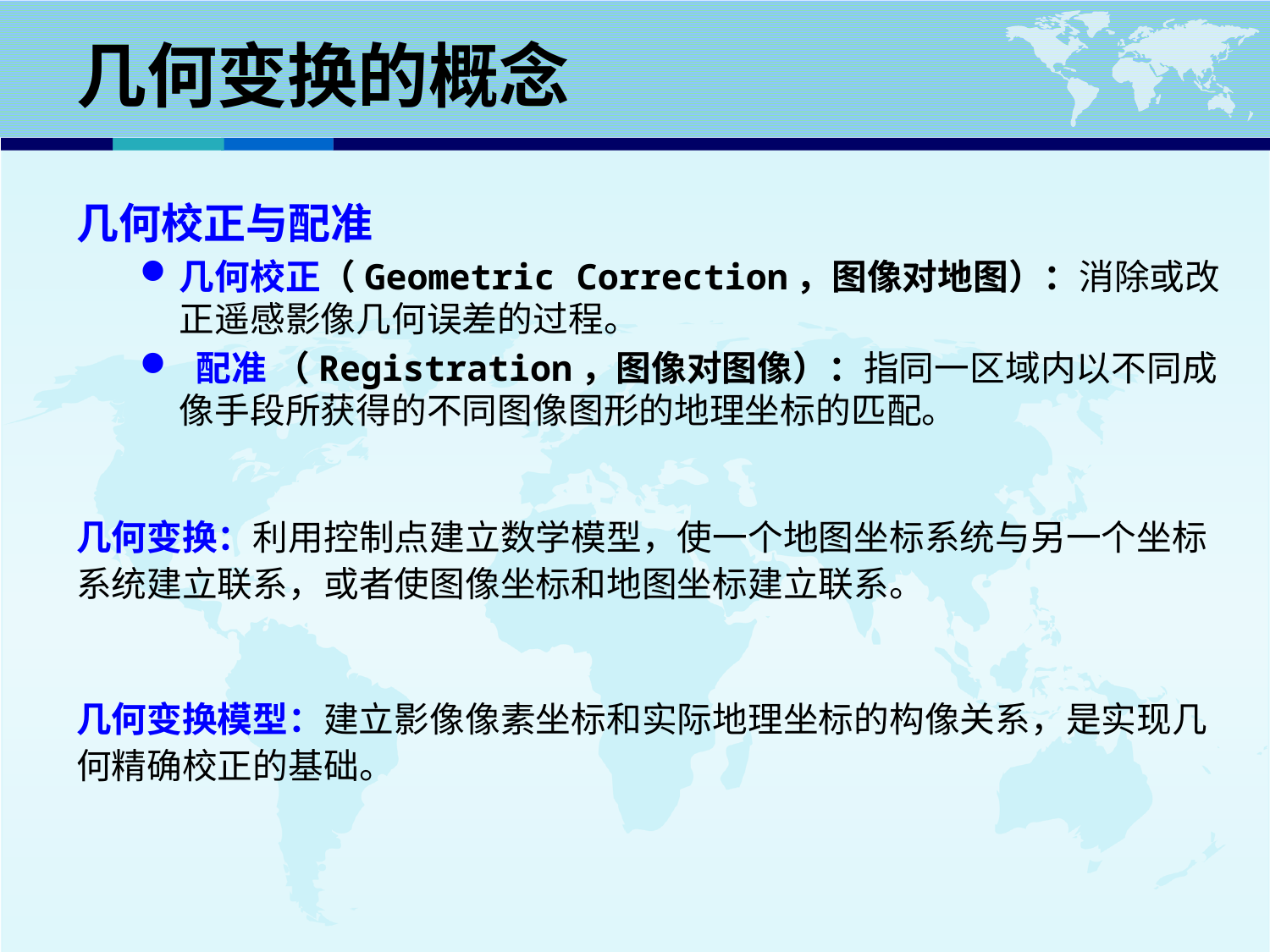

# 几何变换的概念
几何校正与配准
几何校正（Geometric Correction，图像对地图）：消除或改正遥感影像几何误差的过程。
 配准 （Registration，图像对图像）：指同一区域内以不同成像手段所获得的不同图像图形的地理坐标的匹配。

几何变换：利用控制点建立数学模型，使一个地图坐标系统与另一个坐标系统建立联系，或者使图像坐标和地图坐标建立联系。

几何变换模型：建立影像像素坐标和实际地理坐标的构像关系，是实现几何精确校正的基础。